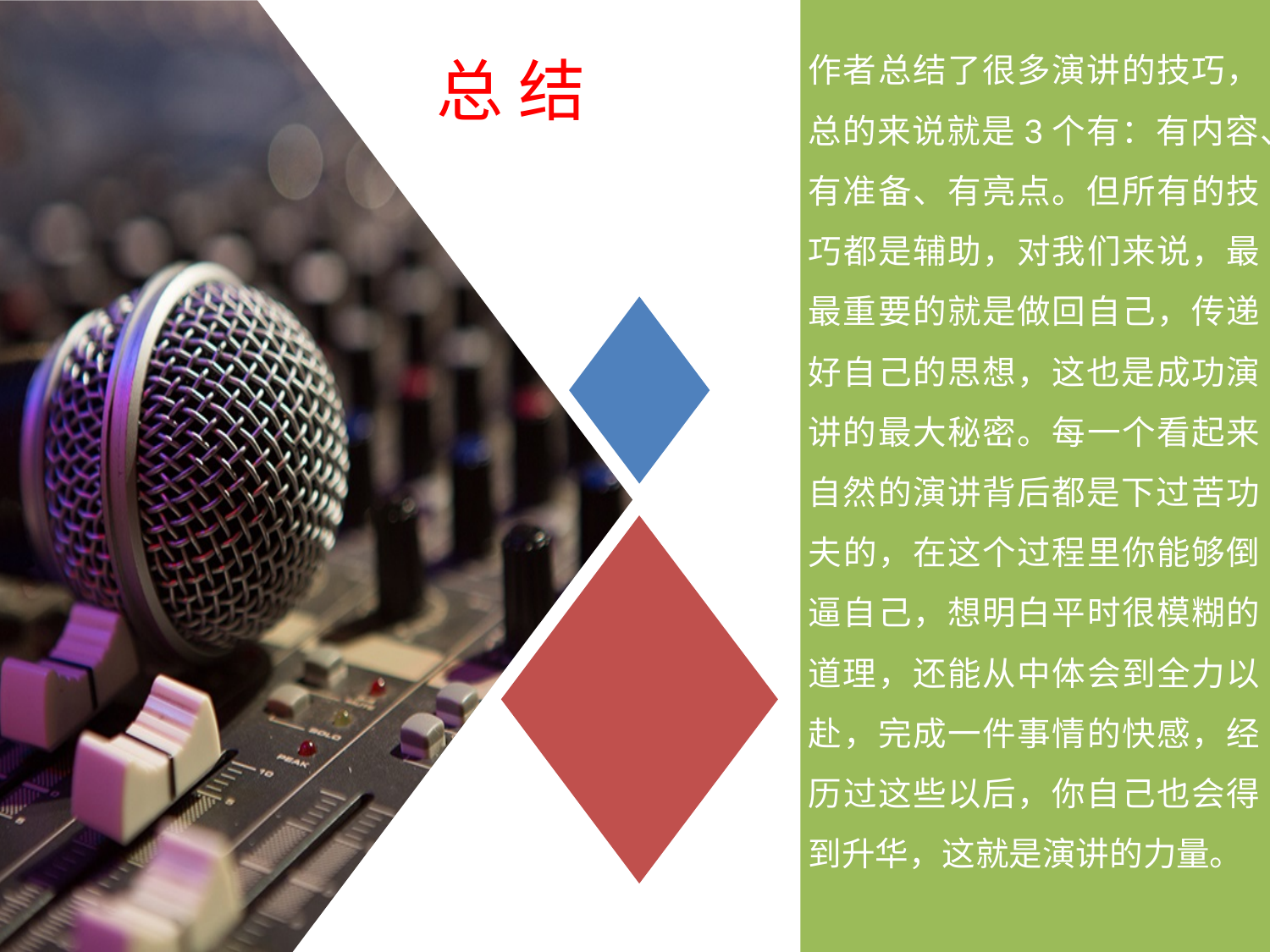

作者总结了很多演讲的技巧，总的来说就是3个有：有内容、有准备、有亮点。但所有的技巧都是辅助，对我们来说，最最重要的就是做回自己，传递好自己的思想，这也是成功演讲的最大秘密。每一个看起来自然的演讲背后都是下过苦功夫的，在这个过程里你能够倒逼自己，想明白平时很模糊的道理，还能从中体会到全力以赴，完成一件事情的快感，经历过这些以后，你自己也会得到升华，这就是演讲的力量。
总 结